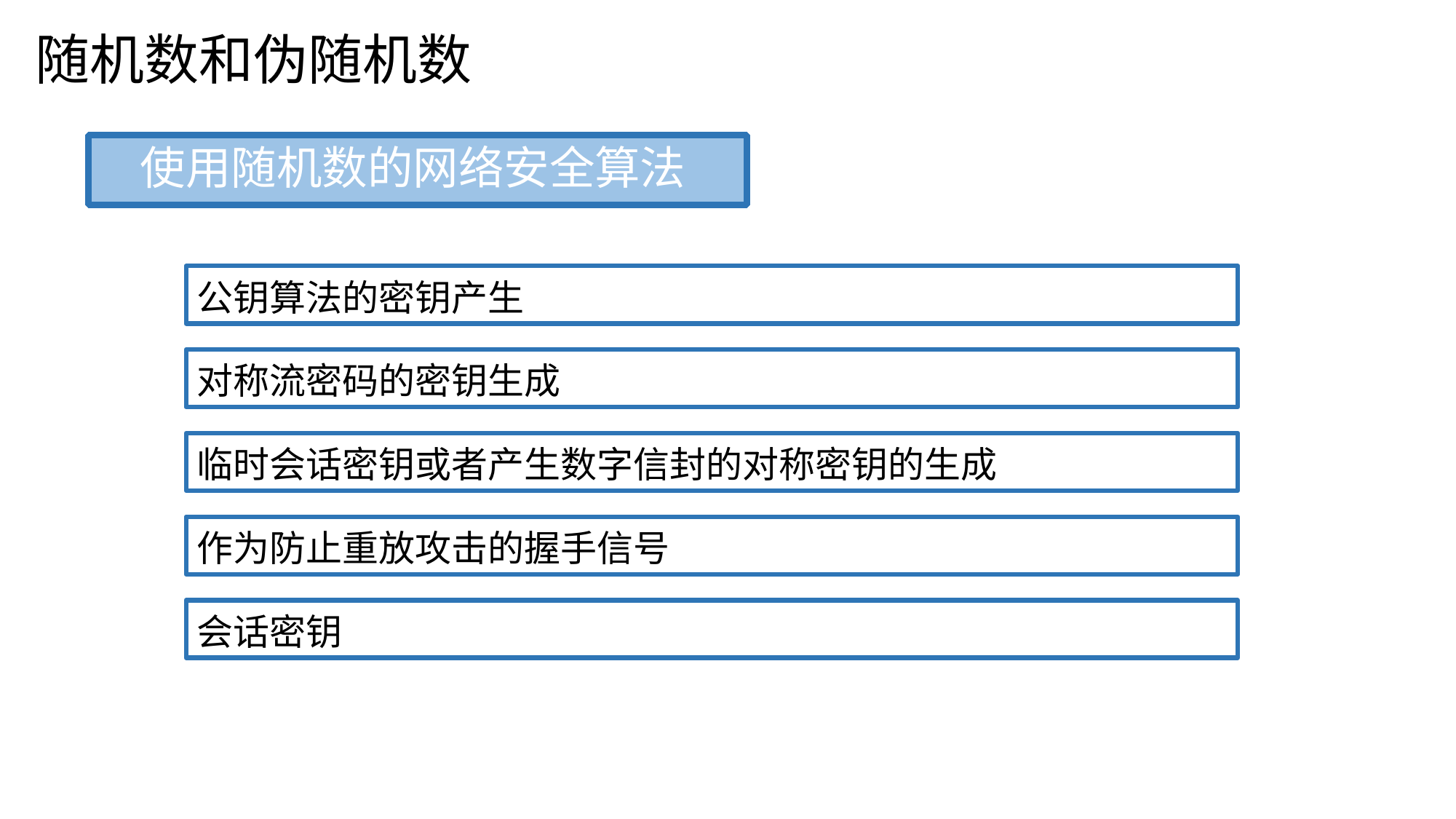

随机数和伪随机数
使用随机数的网络安全算法
公钥算法的密钥产生
对称流密码的密钥生成
临时会话密钥或者产生数字信封的对称密钥的生成
作为防止重放攻击的握手信号
会话密钥